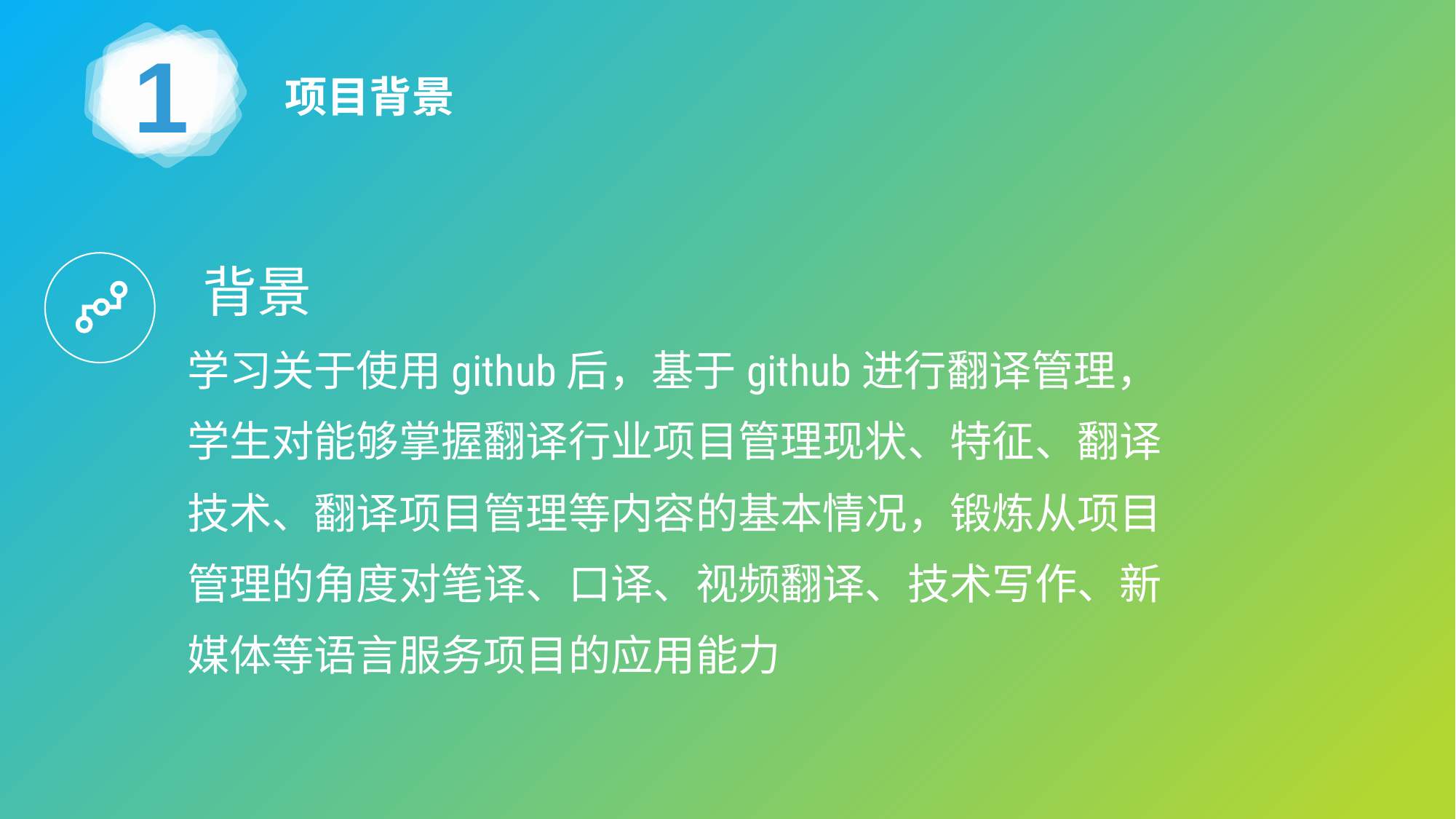

1

项目背景
 背景

学习关于使用github后，基于github进行翻译管理，学生对能够掌握翻译行业项目管理现状、特征、翻译技术、翻译项目管理等内容的基本情况，锻炼从项目管理的角度对笔译、口译、视频翻译、技术写作、新媒体等语言服务项目的应用能力